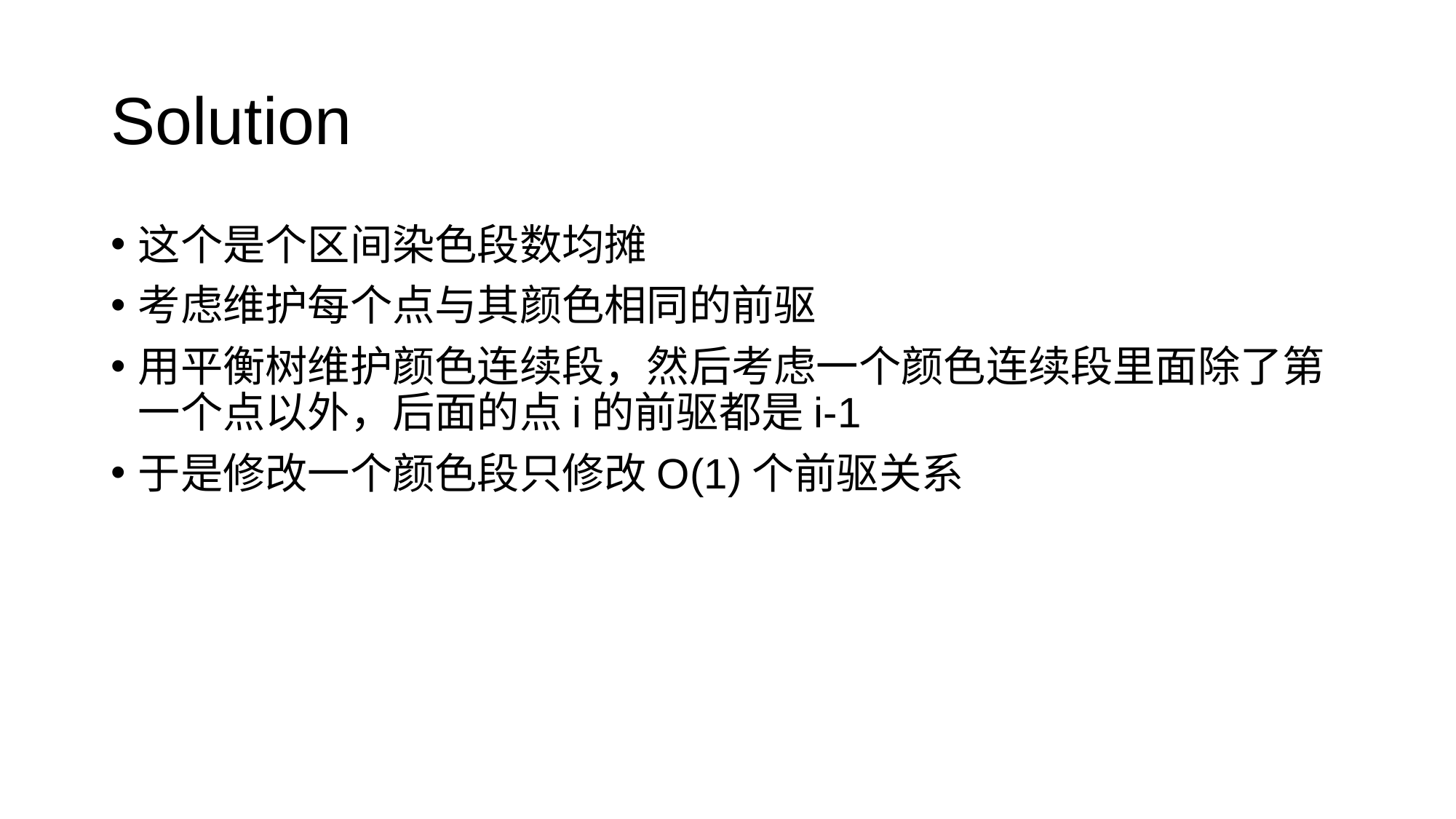

# Solution
这个是个区间染色段数均摊
考虑维护每个点与其颜色相同的前驱
用平衡树维护颜色连续段，然后考虑一个颜色连续段里面除了第一个点以外，后面的点i的前驱都是i-1
于是修改一个颜色段只修改O(1)个前驱关系